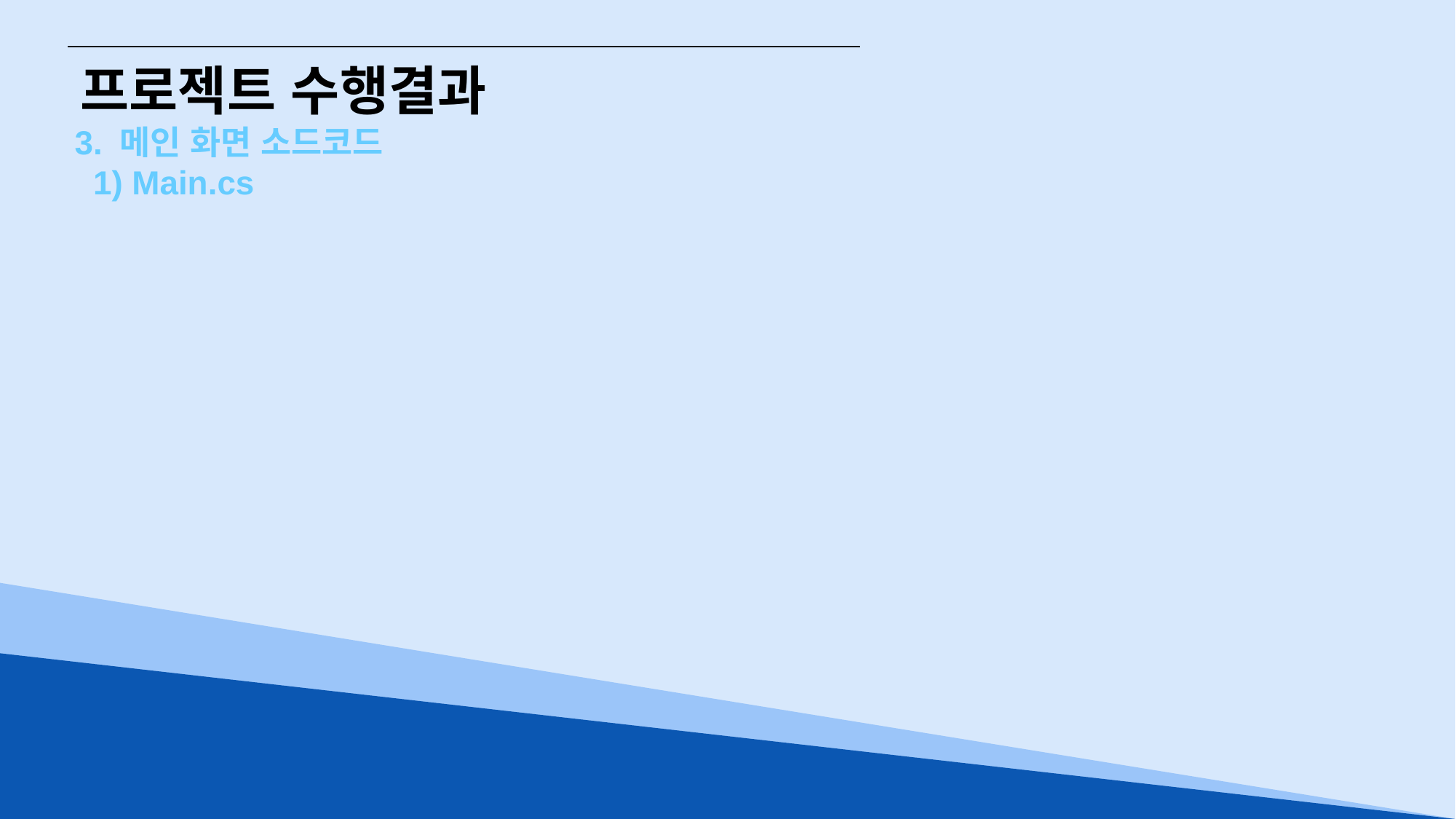

프로젝트 수행결과
3. 메인 화면 소드코드
  1) Main.cs